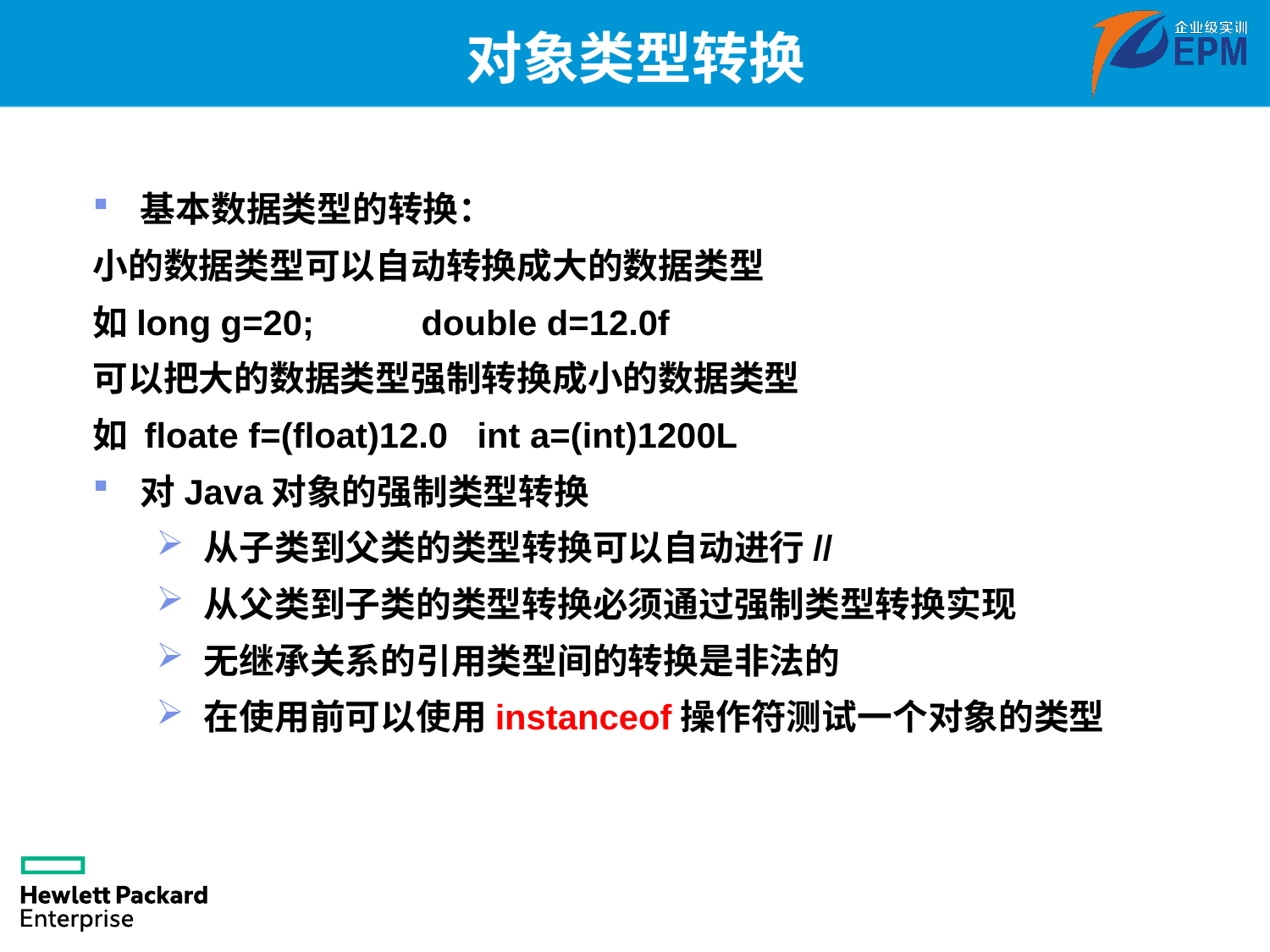

# 对象类型转换
基本数据类型的转换：
小的数据类型可以自动转换成大的数据类型
如long g=20;           double d=12.0f
可以把大的数据类型强制转换成小的数据类型
如 floate f=(float)12.0   int a=(int)1200L
对Java对象的强制类型转换
从子类到父类的类型转换可以自动进行//
从父类到子类的类型转换必须通过强制类型转换实现
无继承关系的引用类型间的转换是非法的
在使用前可以使用instanceof操作符测试一个对象的类型